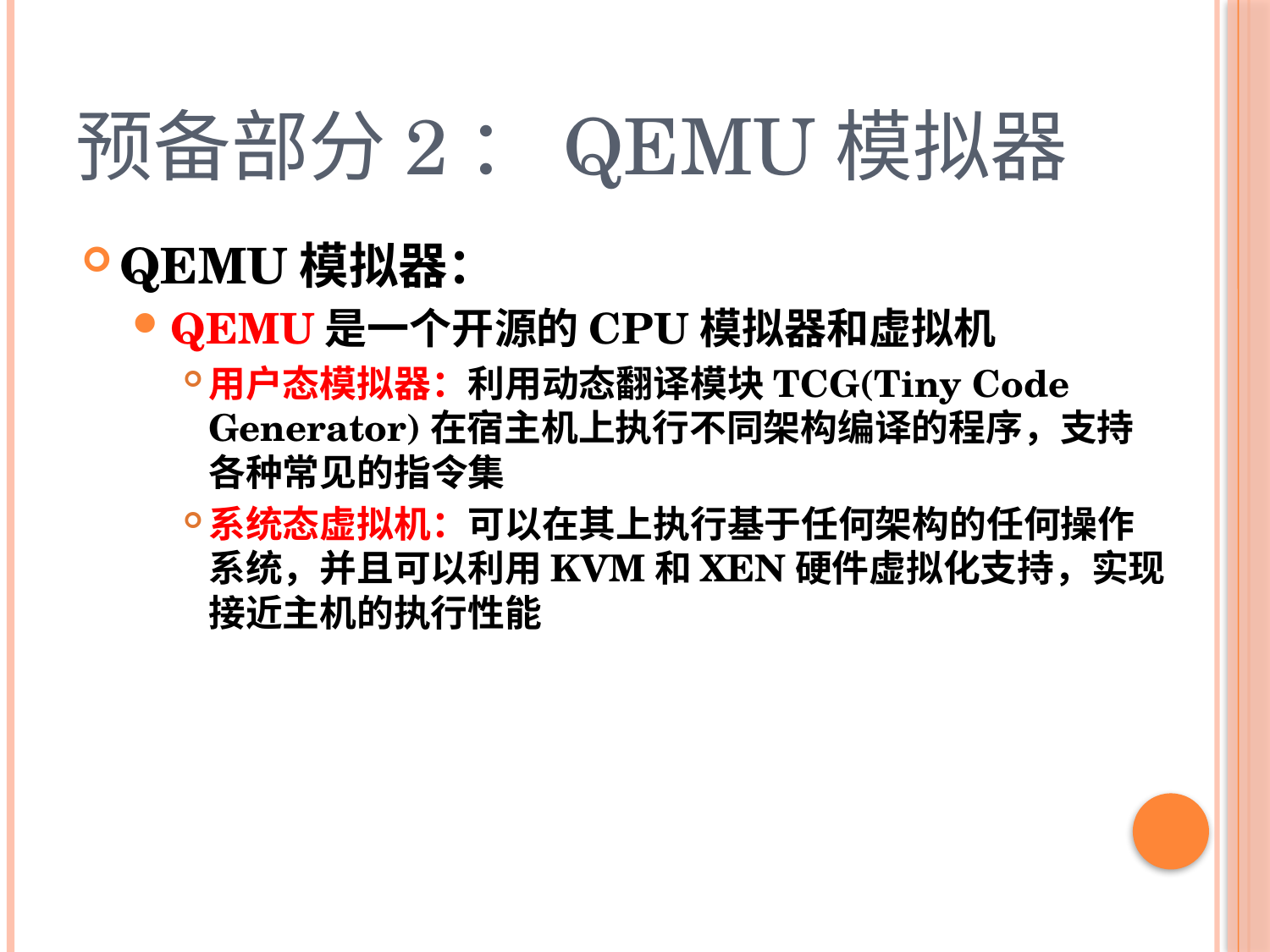

# 预备部分2：QEMU模拟器
QEMU模拟器：
QEMU是一个开源的CPU模拟器和虚拟机
用户态模拟器：利用动态翻译模块TCG(Tiny Code Generator)在宿主机上执行不同架构编译的程序，支持各种常见的指令集
系统态虚拟机：可以在其上执行基于任何架构的任何操作系统，并且可以利用KVM和XEN硬件虚拟化支持，实现接近主机的执行性能